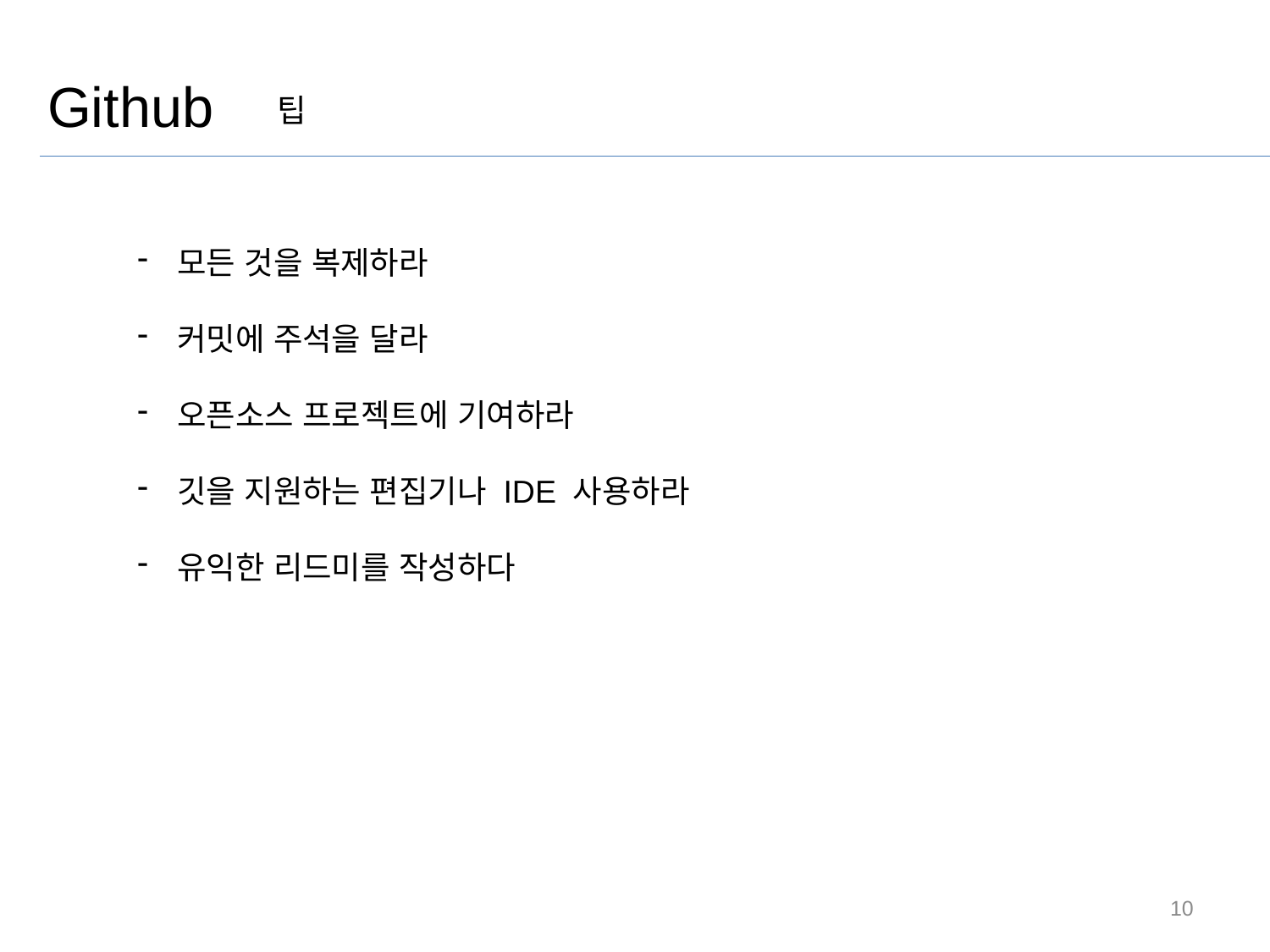

Github
팁
모든 것을 복제하라

커밋에 주석을 달라

오픈소스 프로젝트에 기여하라

깃을 지원하는 편집기나 IDE 사용하라

유익한 리드미를 작성하다
10